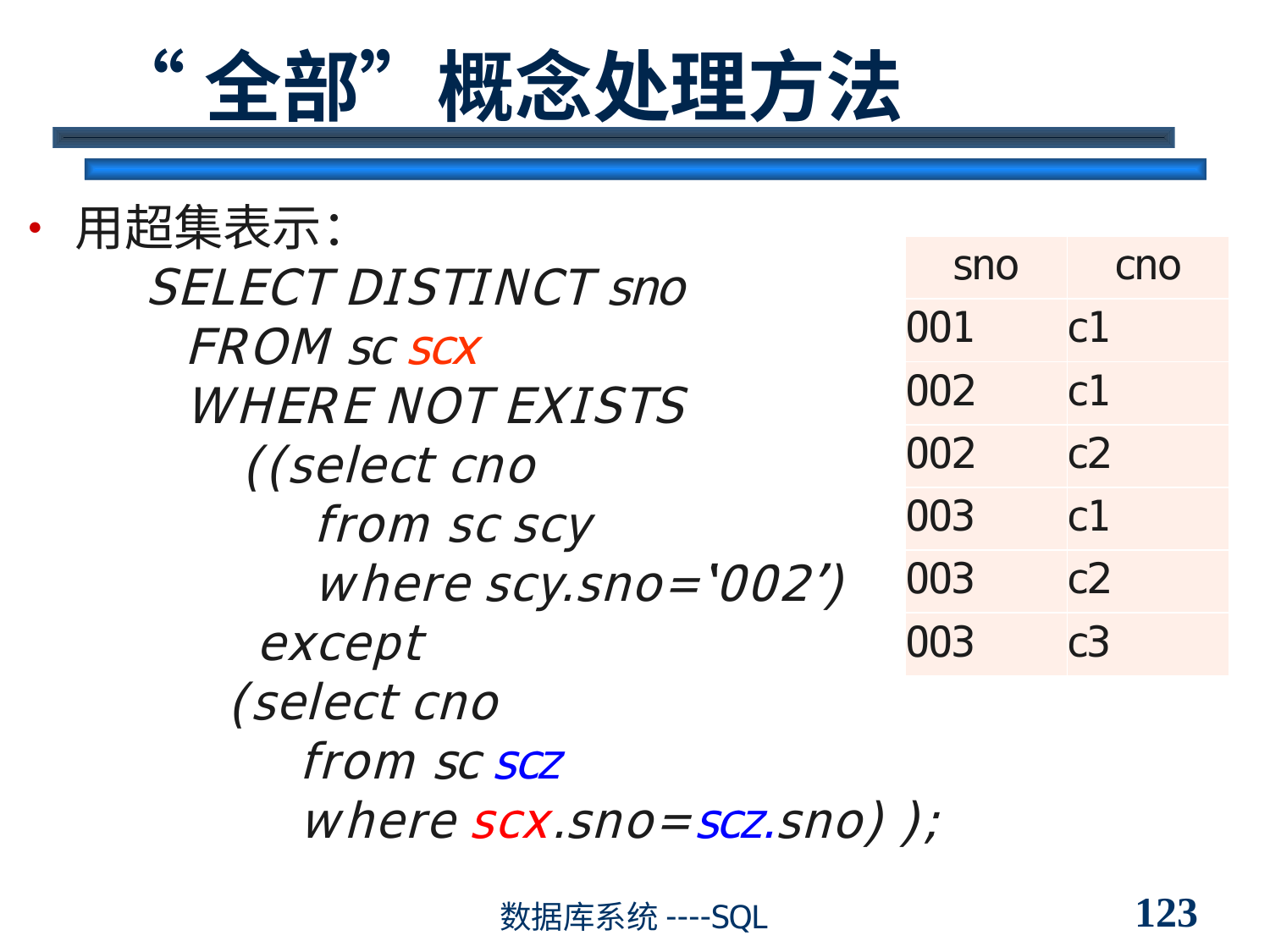

# “全部”概念处理方法
用超集表示：
        SELECT DISTINCT sno
           FROM sc scx
           WHERE NOT EXISTS
               ((select cno
                    from sc scy
                    where scy.sno=‘002’)
                except
              (select cno
                   from sc scz
                   where scx.sno=scz.sno) );
| sno | cno |
| --- | --- |
| 001 | c1 |
| 002 | c1 |
| 002 | c2 |
| 003 | c1 |
| 003 | c2 |
| 003 | c3 |
123
数据库系统----SQL